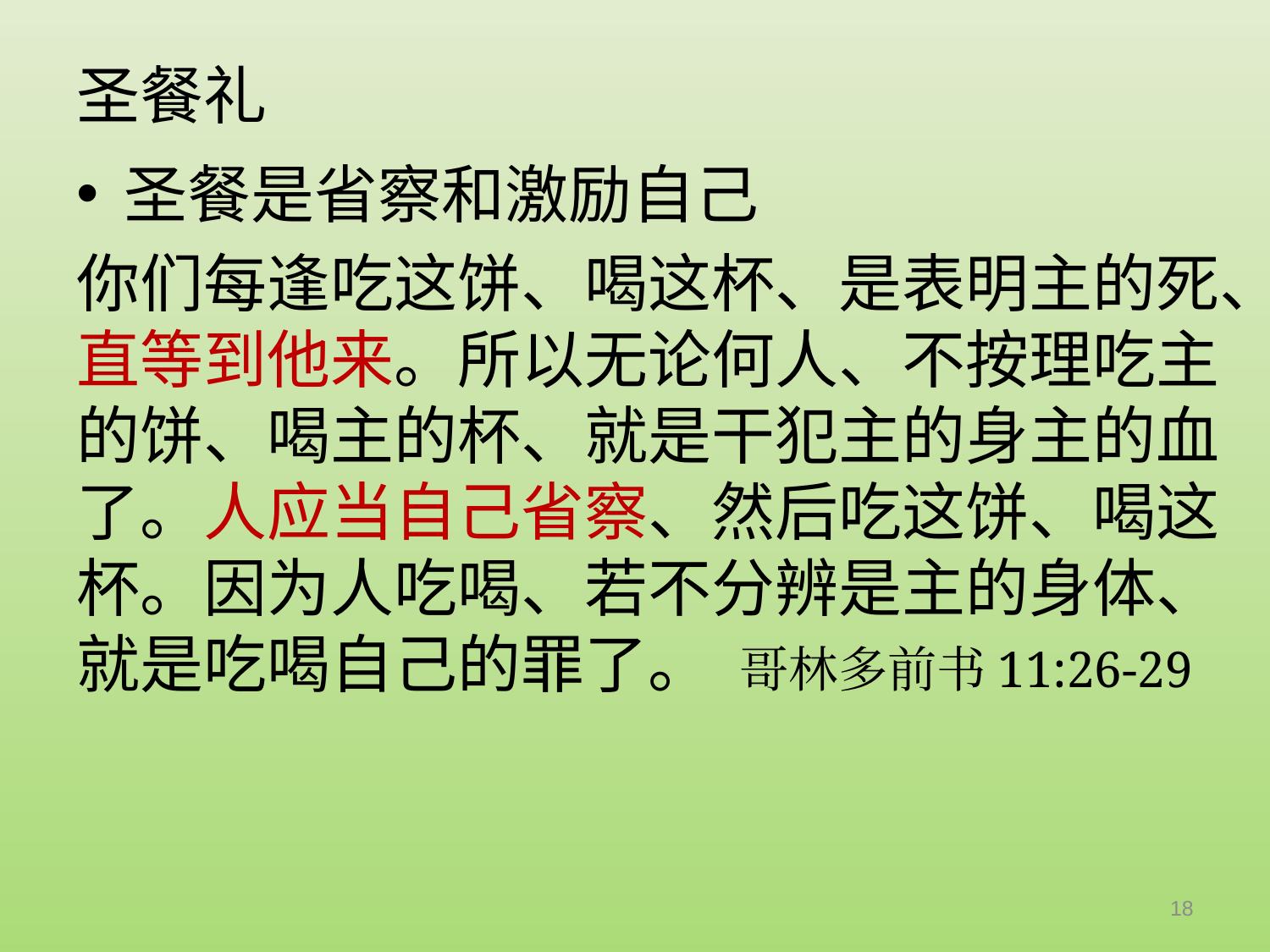

# 圣餐礼
圣餐是省察和激励自己
你们每逢吃这饼、喝这杯、是表明主的死、直等到他来。所以无论何人、不按理吃主的饼、喝主的杯、就是干犯主的身主的血了。人应当自己省察、然后吃这饼、喝这杯。因为人吃喝、若不分辨是主的身体、就是吃喝自己的罪了。  哥林多前书11:26-29
18